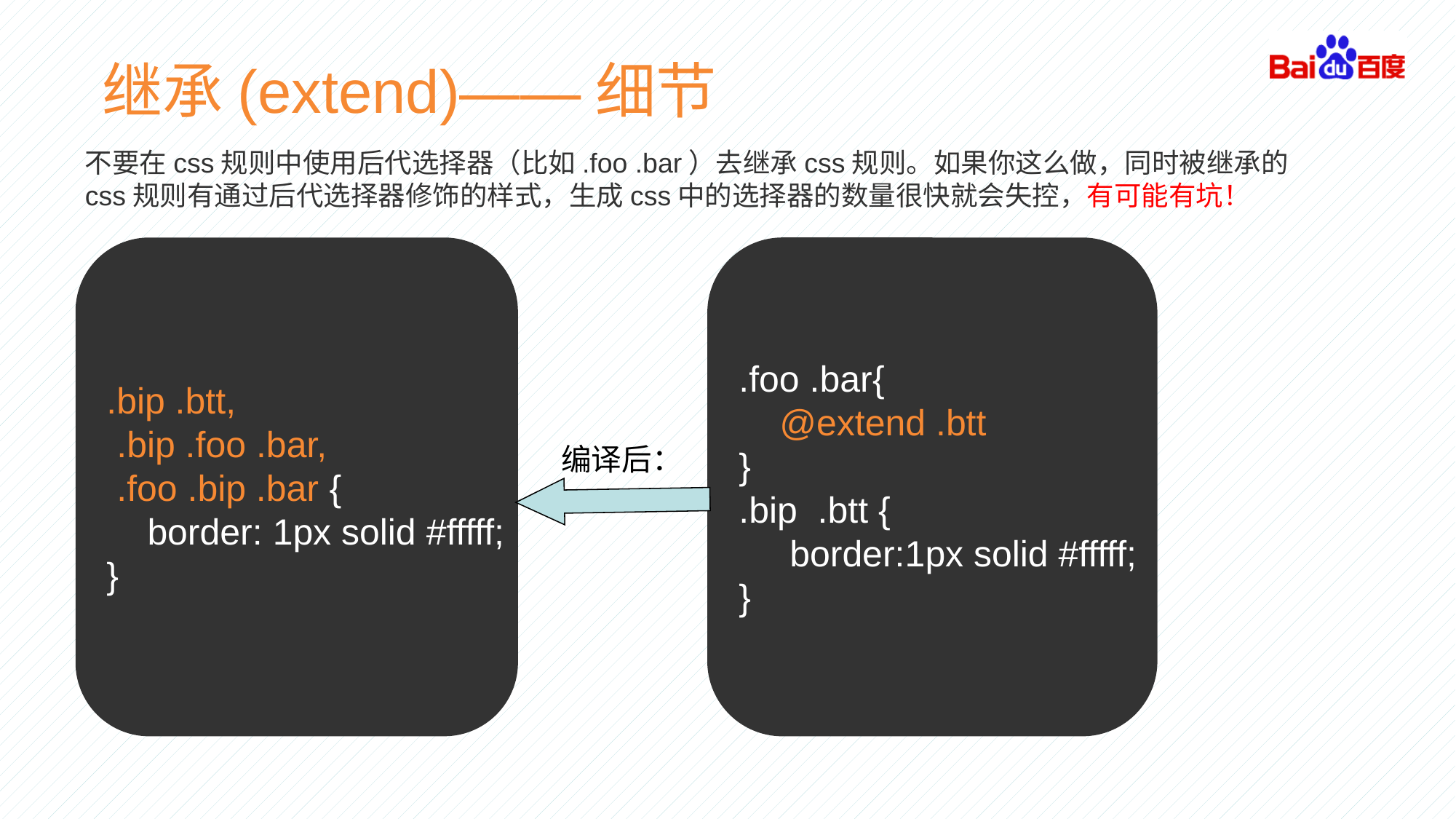

继承(extend)——细节
不要在css规则中使用后代选择器（比如.foo .bar）去继承css规则。如果你这么做，同时被继承的css规则有通过后代选择器修饰的样式，生成css中的选择器的数量很快就会失控，有可能有坑！
.bip .btt,
 .bip .foo .bar,
 .foo .bip .bar {
    border: 1px solid #fffff;
}
.foo .bar{
    @extend .btt
}
.bip  .btt {
     border:1px solid #fffff;
}
编译后：